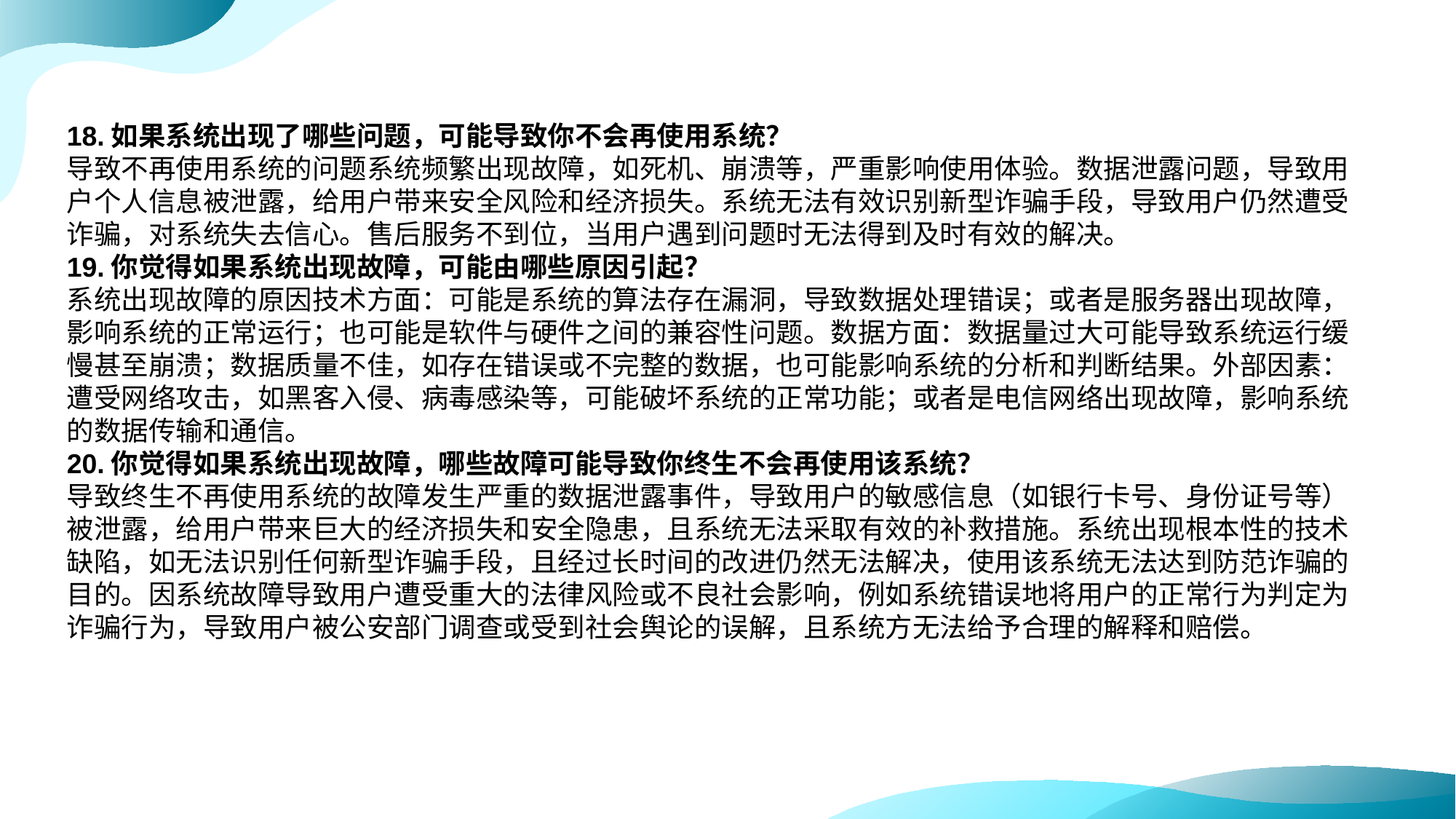

18.如果系统出现了哪些问题，可能导致你不会再使用系统？
导致不再使用系统的问题系统频繁出现故障，如死机、崩溃等，严重影响使用体验。数据泄露问题，导致用户个人信息被泄露，给用户带来安全风险和经济损失。系统无法有效识别新型诈骗手段，导致用户仍然遭受诈骗，对系统失去信心。售后服务不到位，当用户遇到问题时无法得到及时有效的解决。
19.你觉得如果系统出现故障，可能由哪些原因引起？
系统出现故障的原因技术方面：可能是系统的算法存在漏洞，导致数据处理错误；或者是服务器出现故障，影响系统的正常运行；也可能是软件与硬件之间的兼容性问题。数据方面：数据量过大可能导致系统运行缓慢甚至崩溃；数据质量不佳，如存在错误或不完整的数据，也可能影响系统的分析和判断结果。外部因素：遭受网络攻击，如黑客入侵、病毒感染等，可能破坏系统的正常功能；或者是电信网络出现故障，影响系统的数据传输和通信。
20.你觉得如果系统出现故障，哪些故障可能导致你终生不会再使用该系统？
导致终生不再使用系统的故障发生严重的数据泄露事件，导致用户的敏感信息（如银行卡号、身份证号等）被泄露，给用户带来巨大的经济损失和安全隐患，且系统无法采取有效的补救措施。系统出现根本性的技术缺陷，如无法识别任何新型诈骗手段，且经过长时间的改进仍然无法解决，使用该系统无法达到防范诈骗的目的。因系统故障导致用户遭受重大的法律风险或不良社会影响，例如系统错误地将用户的正常行为判定为诈骗行为，导致用户被公安部门调查或受到社会舆论的误解，且系统方无法给予合理的解释和赔偿。